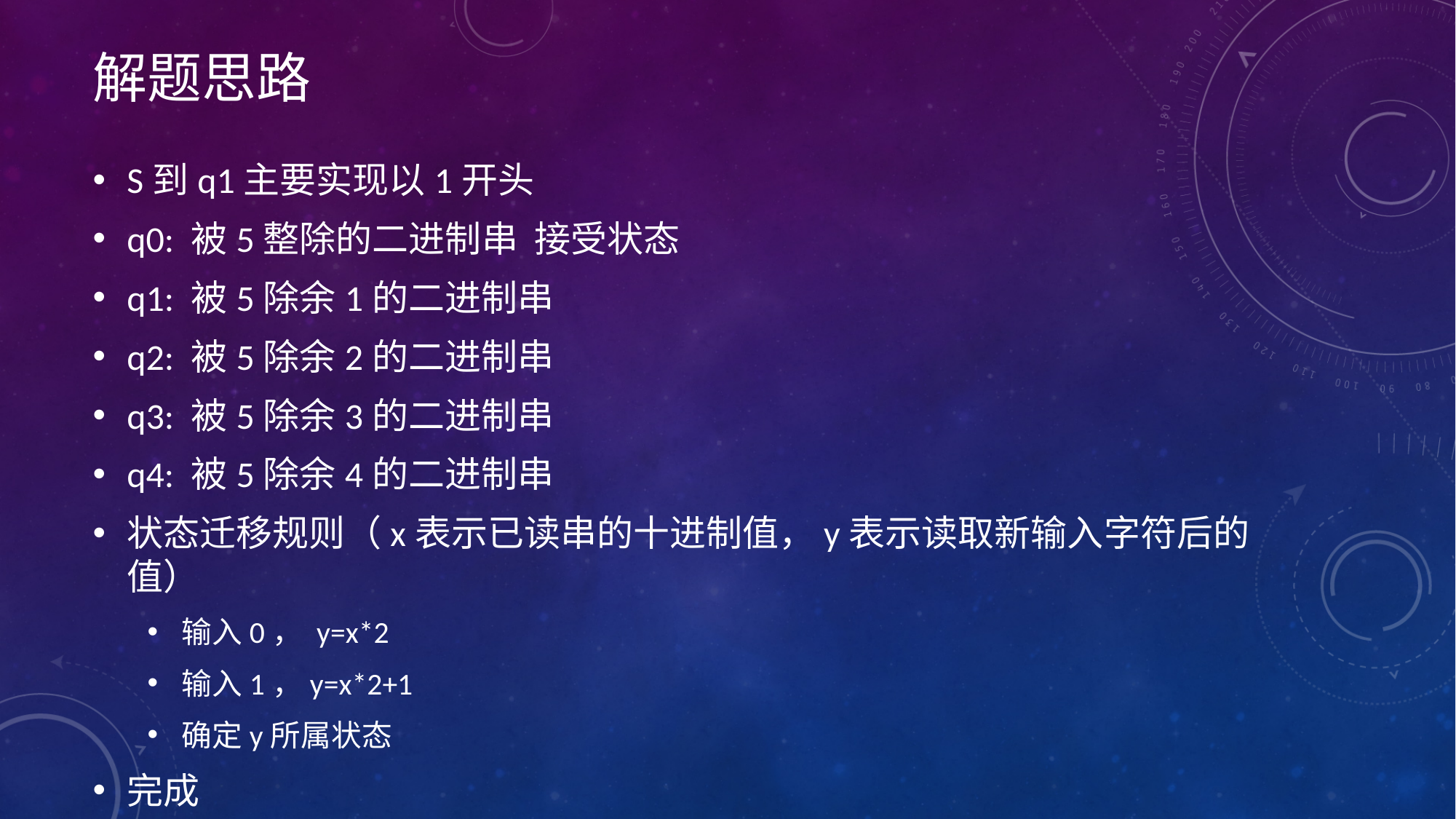

# 解题思路
S到q1主要实现以1开头
q0: 被5整除的二进制串  接受状态
q1: 被5除余1的二进制串
q2: 被5除余2的二进制串
q3: 被5除余3的二进制串
q4: 被5除余4的二进制串
状态迁移规则（x表示已读串的十进制值，y表示读取新输入字符后的值）
输入0， y=x*2
输入1，y=x*2+1
确定y所属状态
完成